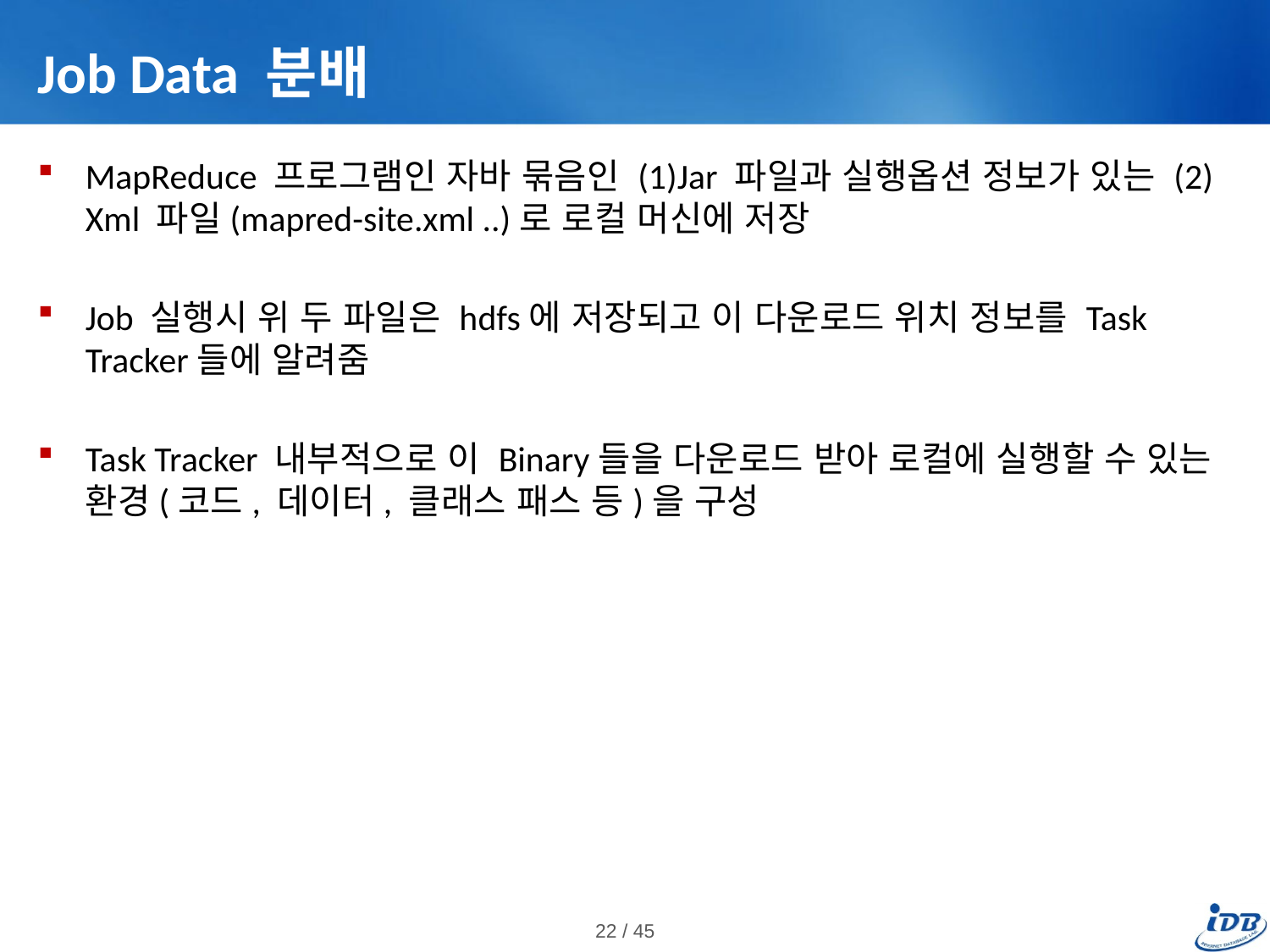

# Job Data 분배
MapReduce 프로그램인 자바 묶음인 (1)Jar 파일과 실행옵션 정보가 있는 (2) Xml 파일(mapred-site.xml ..)로 로컬 머신에 저장

Job 실행시 위 두 파일은 hdfs에 저장되고 이 다운로드 위치 정보를 Task Tracker들에 알려줌

Task Tracker 내부적으로 이 Binary들을 다운로드 받아 로컬에 실행할 수 있는 환경(코드, 데이터, 클래스 패스 등)을 구성